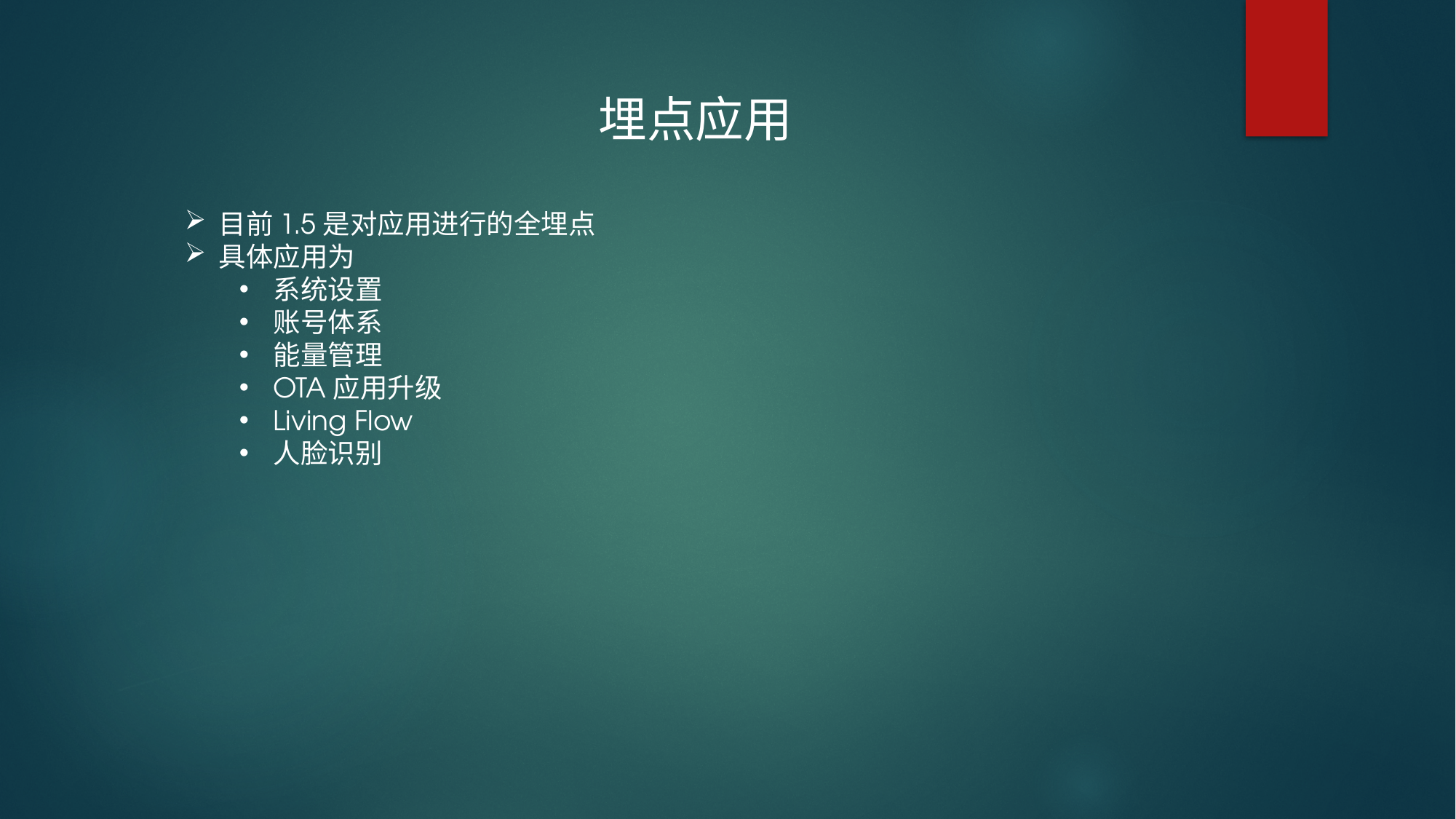

埋点应用
目前1.5是对应用进行的全埋点
具体应用为
系统设置
账号体系
能量管理
OTA应用升级
Living Flow
人脸识别